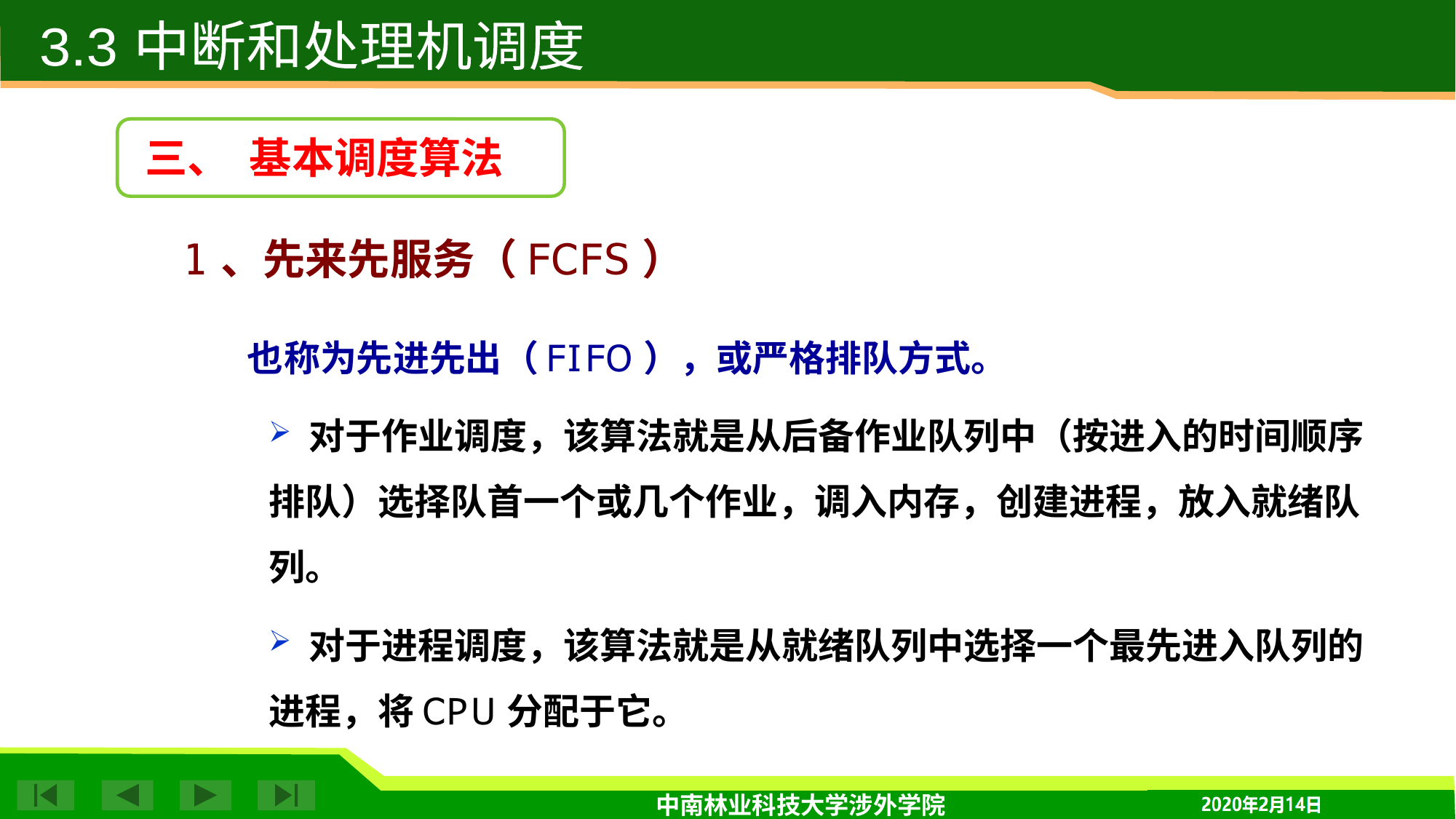

3.3 中断和处理机调度

三、  基本调度算法
 1、先来先服务（FCFS）
   也称为先进先出（FIFO），或严格排队方式。
 对于作业调度，该算法就是从后备作业队列中（按进入的时间顺序排队）选择队首一个或几个作业，调入内存，创建进程，放入就绪队列。
 对于进程调度，该算法就是从就绪队列中选择一个最先进入队列的进程，将CPU分配于它。